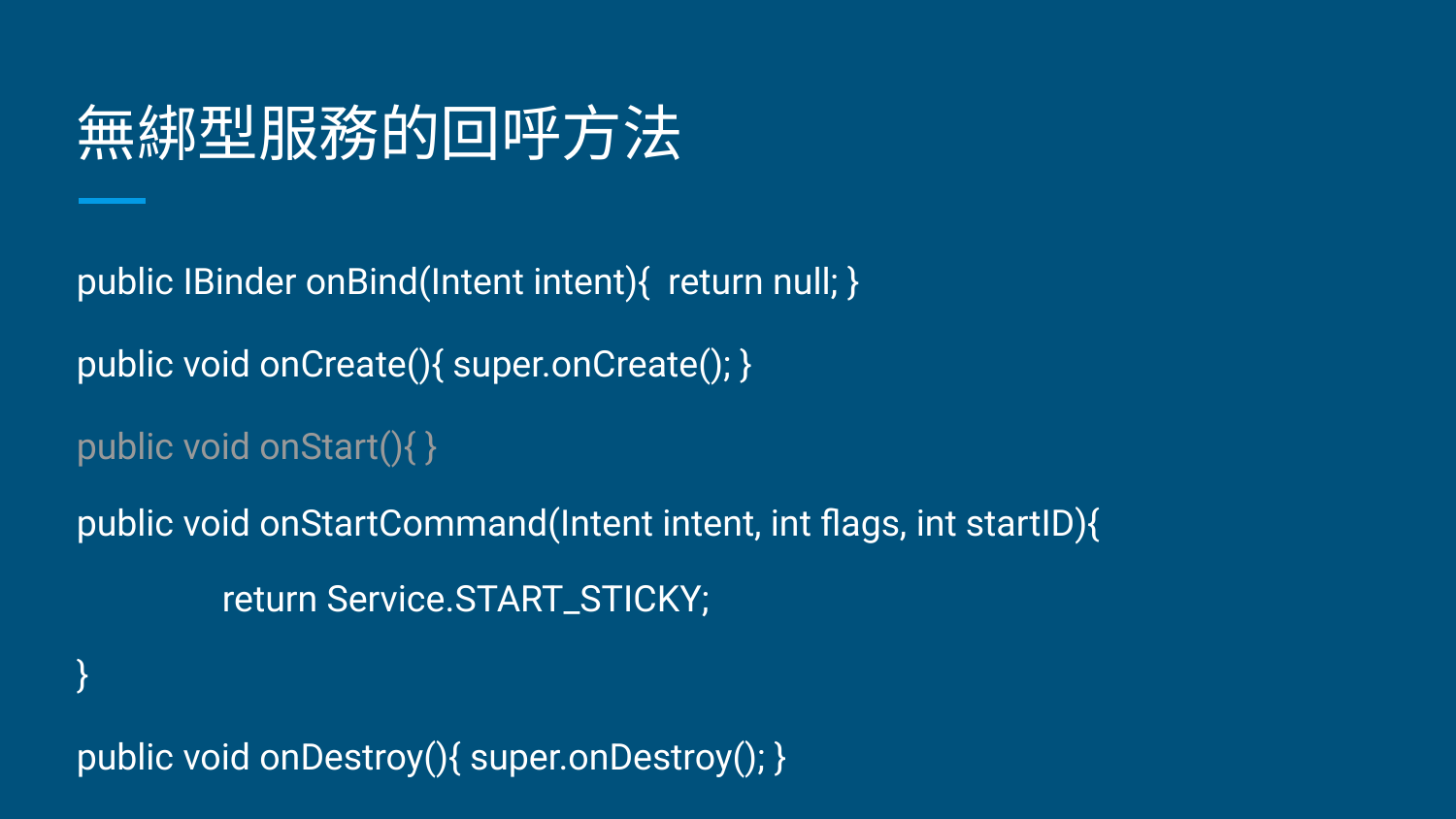

# 無綁型服務的回呼方法
public IBinder onBind(Intent intent){  return null; }
public void onCreate(){ super.onCreate(); }
public void onStart(){ }
public void onStartCommand(Intent intent, int flags, int startID){
	return Service.START_STICKY;
}
public void onDestroy(){ super.onDestroy(); }